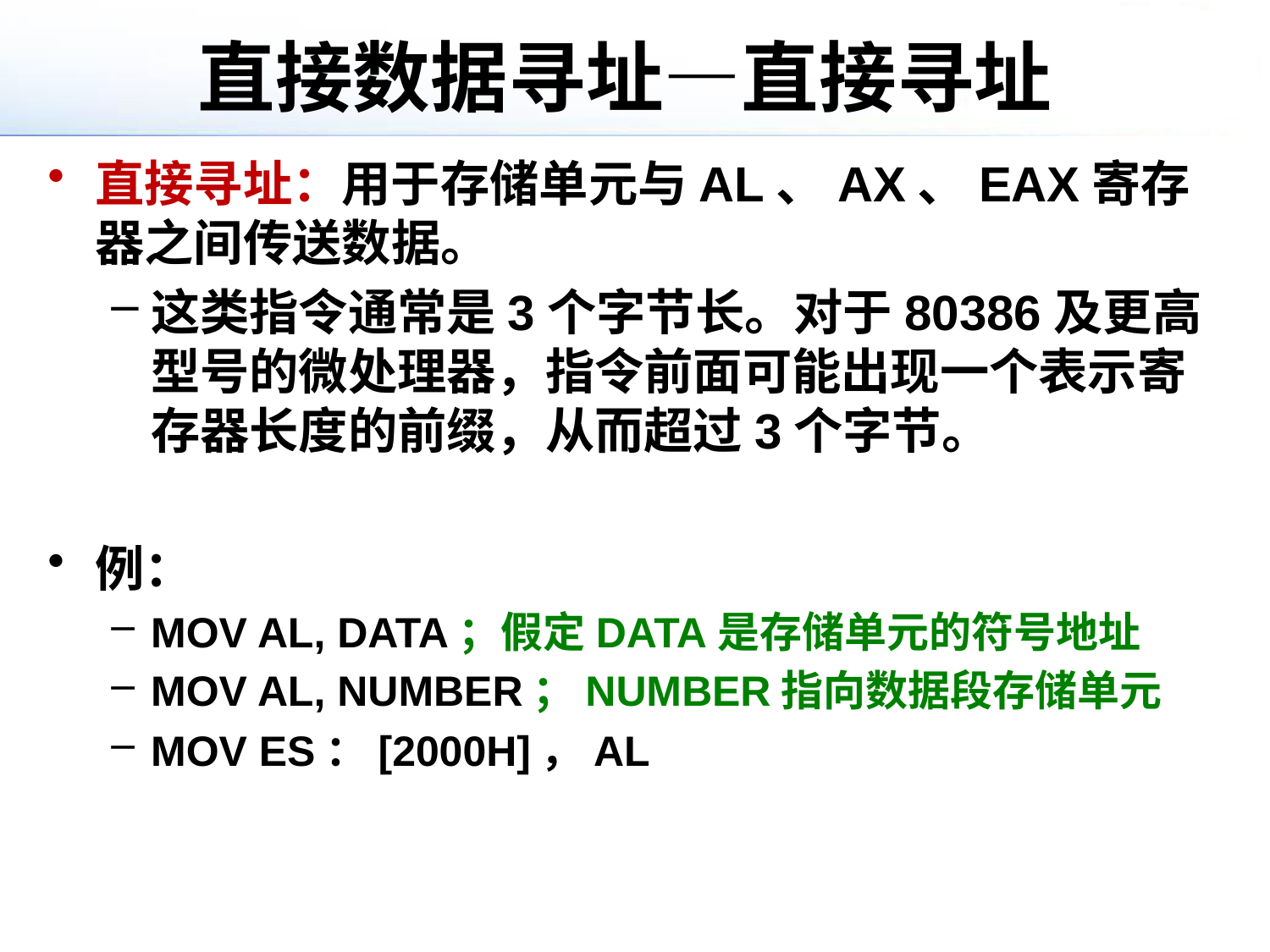

# 直接数据寻址—直接寻址
直接寻址：用于存储单元与AL、AX、EAX寄存器之间传送数据。
这类指令通常是3个字节长。对于80386及更高型号的微处理器，指令前面可能出现一个表示寄存器长度的前缀，从而超过3个字节。

例：
MOV AL, DATA；假定DATA是存储单元的符号地址
MOV AL, NUMBER；NUMBER指向数据段存储单元
MOV ES：[2000H]，AL